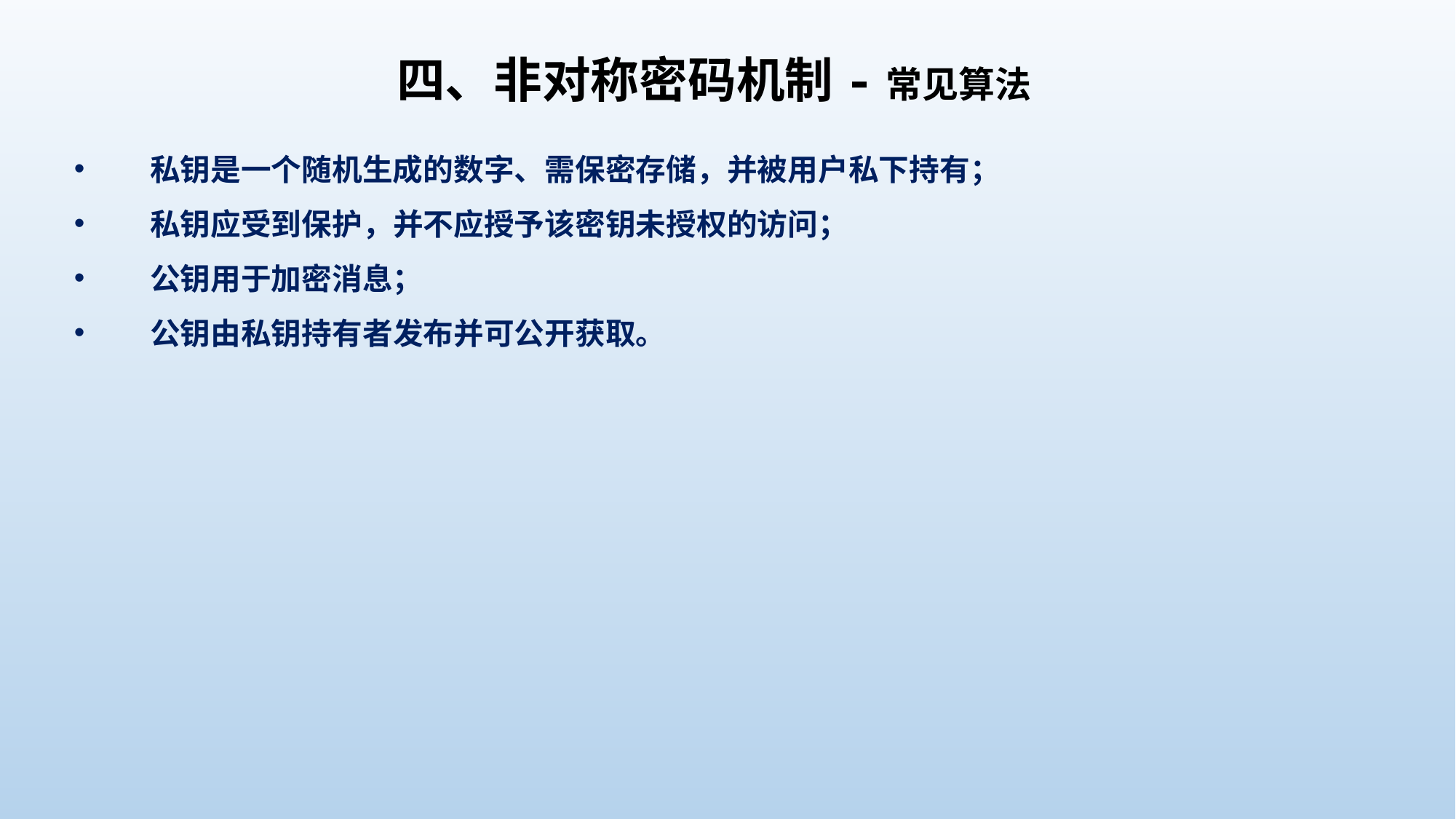

四、非对称密码机制-常见算法
    私钥是一个随机生成的数字、需保密存储，并被用户私下持有；
    私钥应受到保护，并不应授予该密钥未授权的访问；
    公钥用于加密消息；
    公钥由私钥持有者发布并可公开获取。